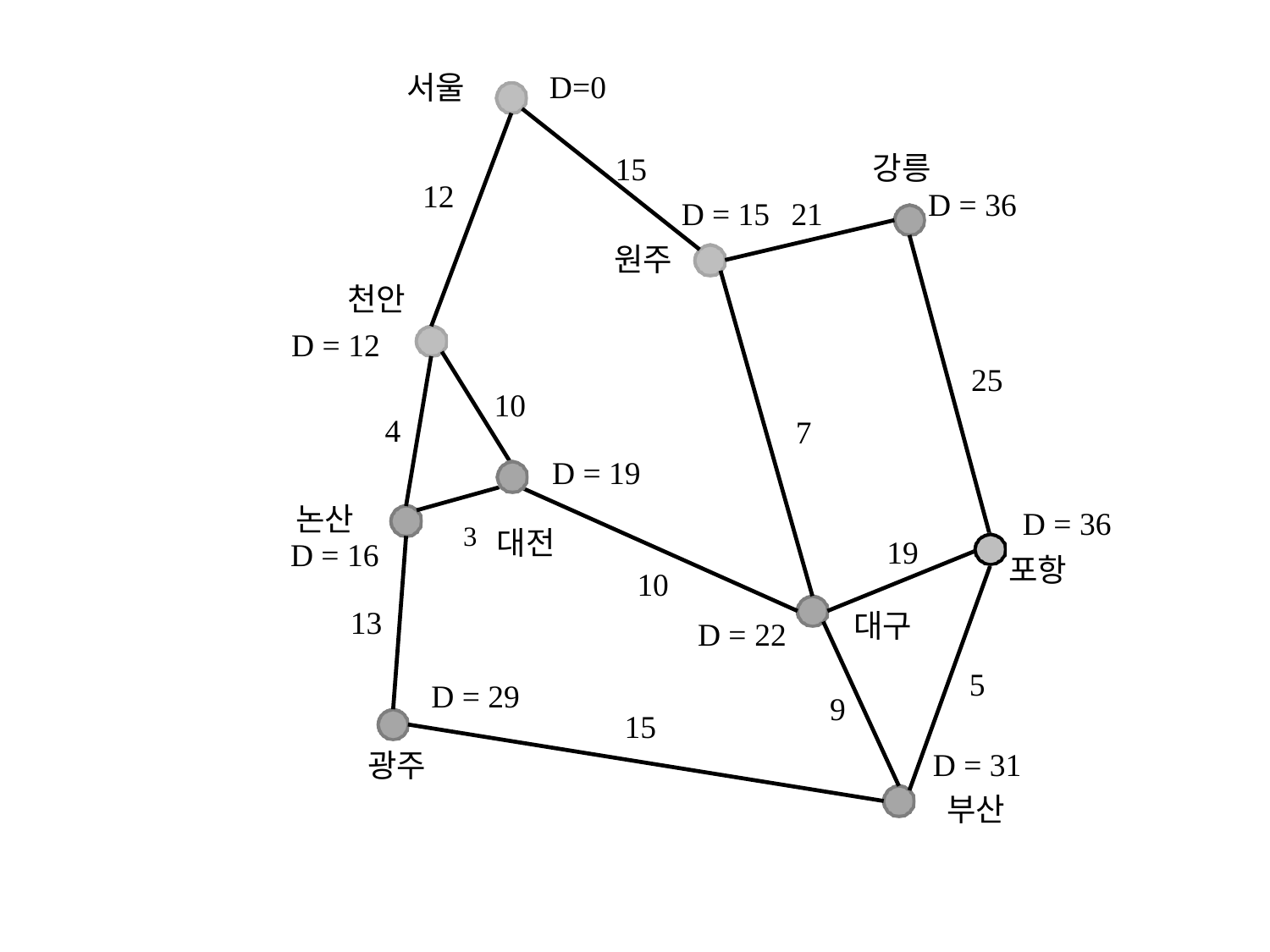

D=0
서울

15
강릉
D = 36
12
D = 15	21

원주

천안
D = 12

25
10
4
7
D = 19
3 대전
10

D = 36
포항
논산
D = 16

19

13
대구
D = 22

5
D = 29
9
15

D = 31
광주

부산